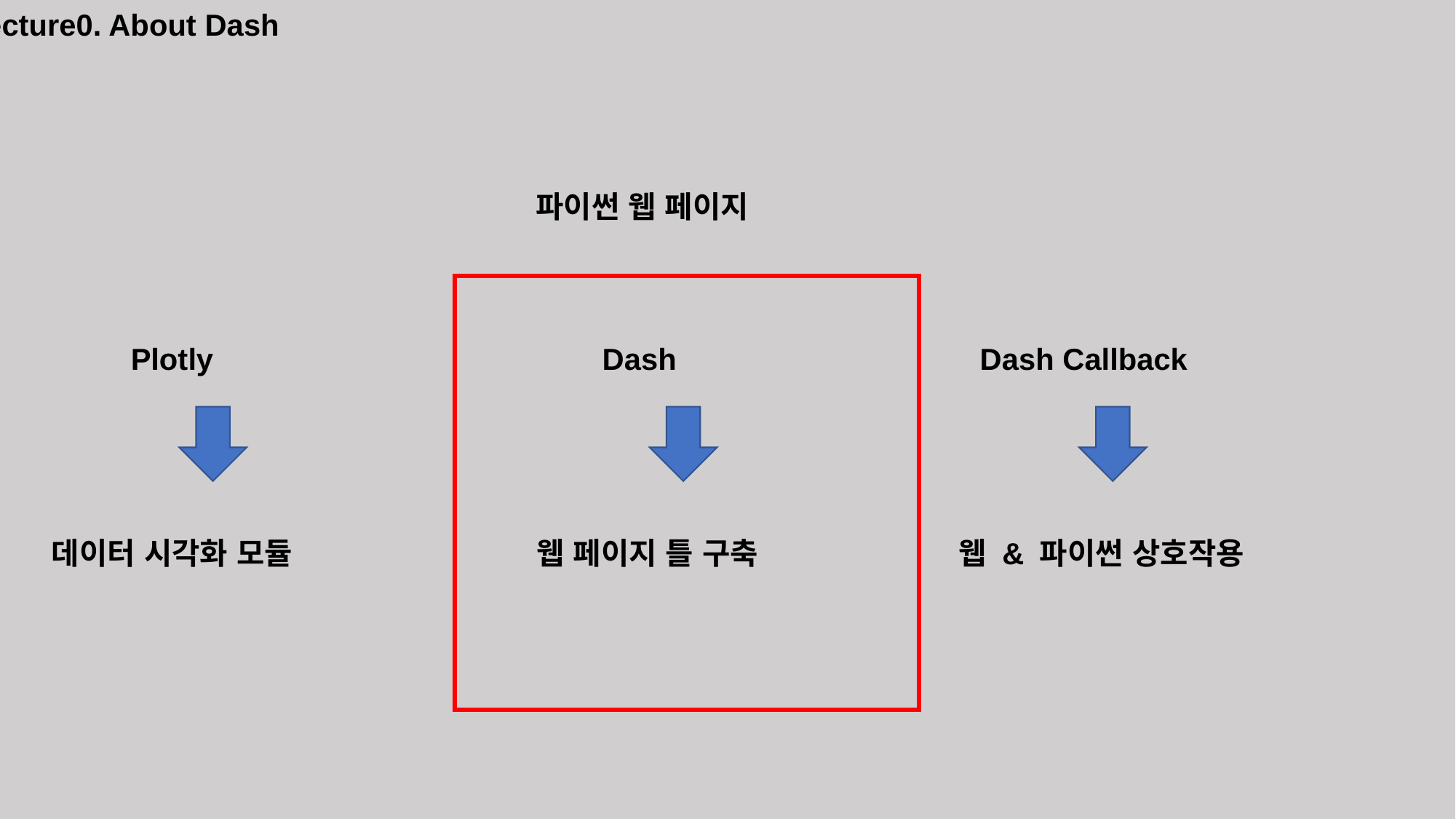

Lecture0. About Dash
파이썬 웹 페이지

Plotly

데이터 시각화 모듈
Dash

웹 페이지 틀 구축
Dash Callback

웹 & 파이썬 상호작용